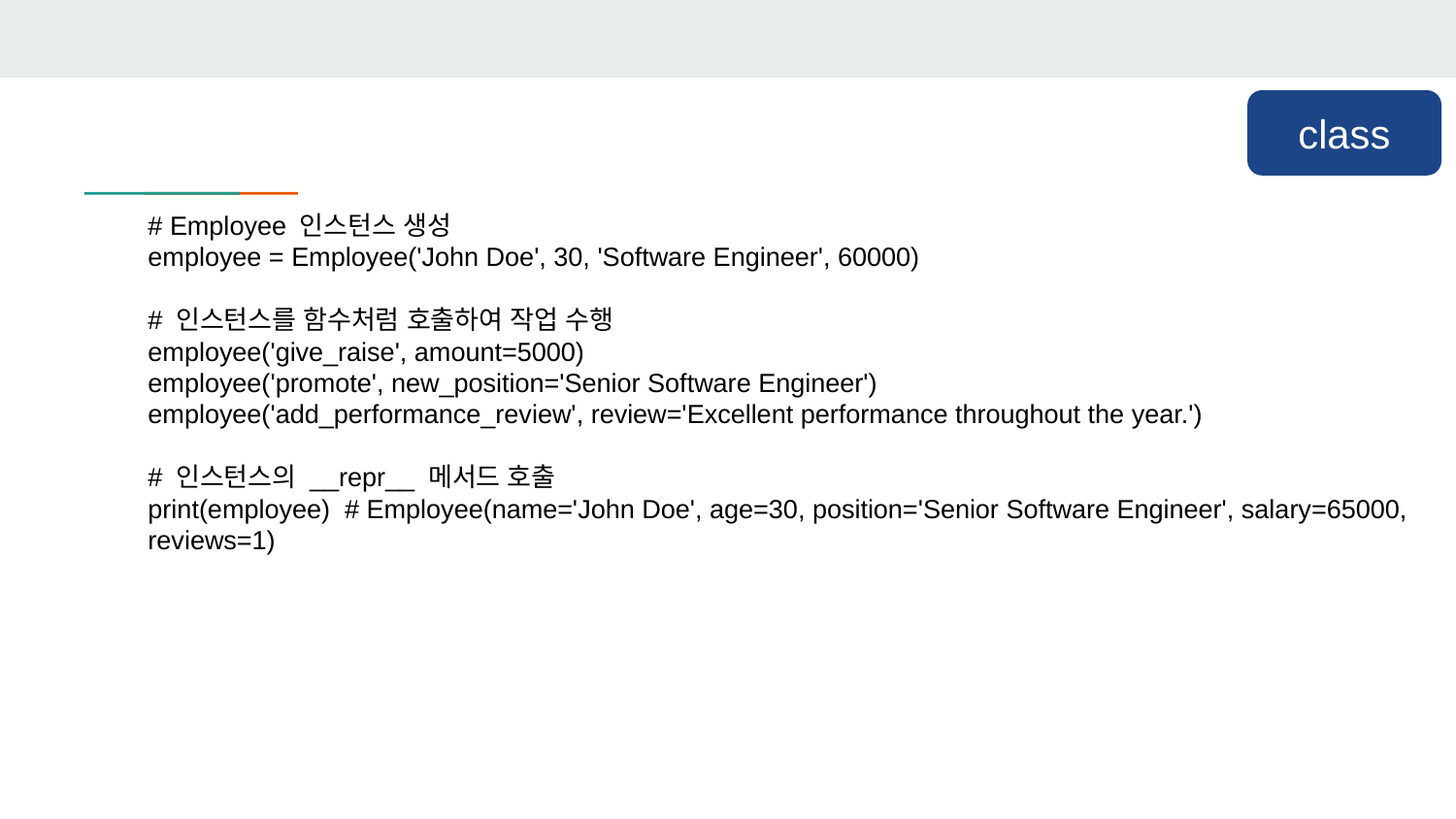

class
# Employee 인스턴스 생성
employee = Employee('John Doe', 30, 'Software Engineer', 60000)

# 인스턴스를 함수처럼 호출하여 작업 수행
employee('give_raise', amount=5000)
employee('promote', new_position='Senior Software Engineer')
employee('add_performance_review', review='Excellent performance throughout the year.')

# 인스턴스의 __repr__ 메서드 호출
print(employee)  # Employee(name='John Doe', age=30, position='Senior Software Engineer', salary=65000, reviews=1)